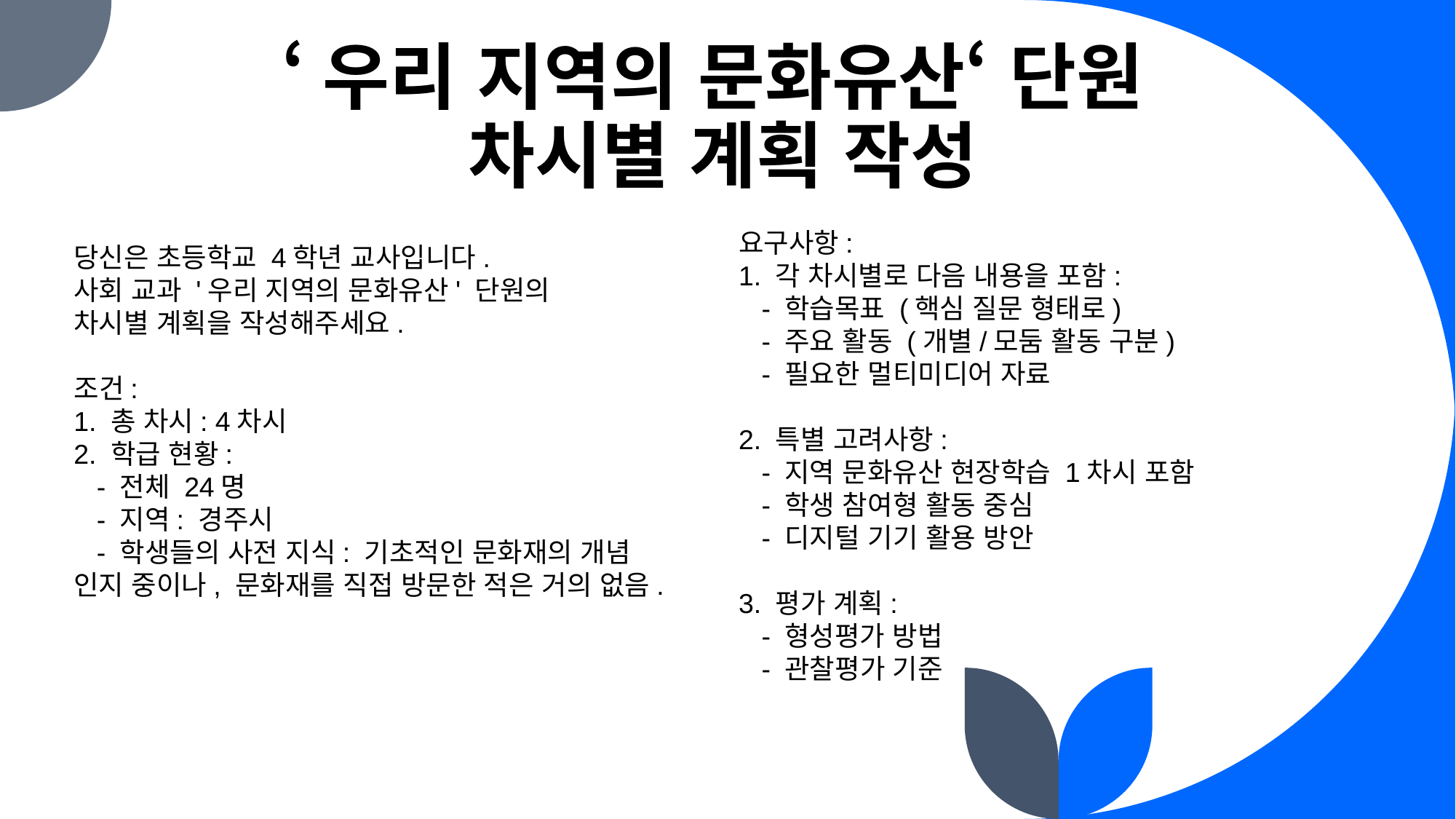

# ‘우리 지역의 문화유산‘ 단원 차시별 계획 작성
요구사항:
1. 각 차시별로 다음 내용을 포함:
   - 학습목표 (핵심 질문 형태로)
   - 주요 활동 (개별/모둠 활동 구분)
   - 필요한 멀티미디어 자료

2. 특별 고려사항:
   - 지역 문화유산 현장학습 1차시 포함
   - 학생 참여형 활동 중심
   - 디지털 기기 활용 방안

3. 평가 계획:
   - 형성평가 방법
   - 관찰평가 기준
당신은 초등학교 4학년 교사입니다.
사회 교과 '우리 지역의 문화유산' 단원의
차시별 계획을 작성해주세요.

조건:
1. 총 차시: 4차시
2. 학급 현황:
   - 전체 24명
   - 지역: 경주시
   - 학생들의 사전 지식: 기초적인 문화재의 개념 인지 중이나, 문화재를 직접 방문한 적은 거의 없음.